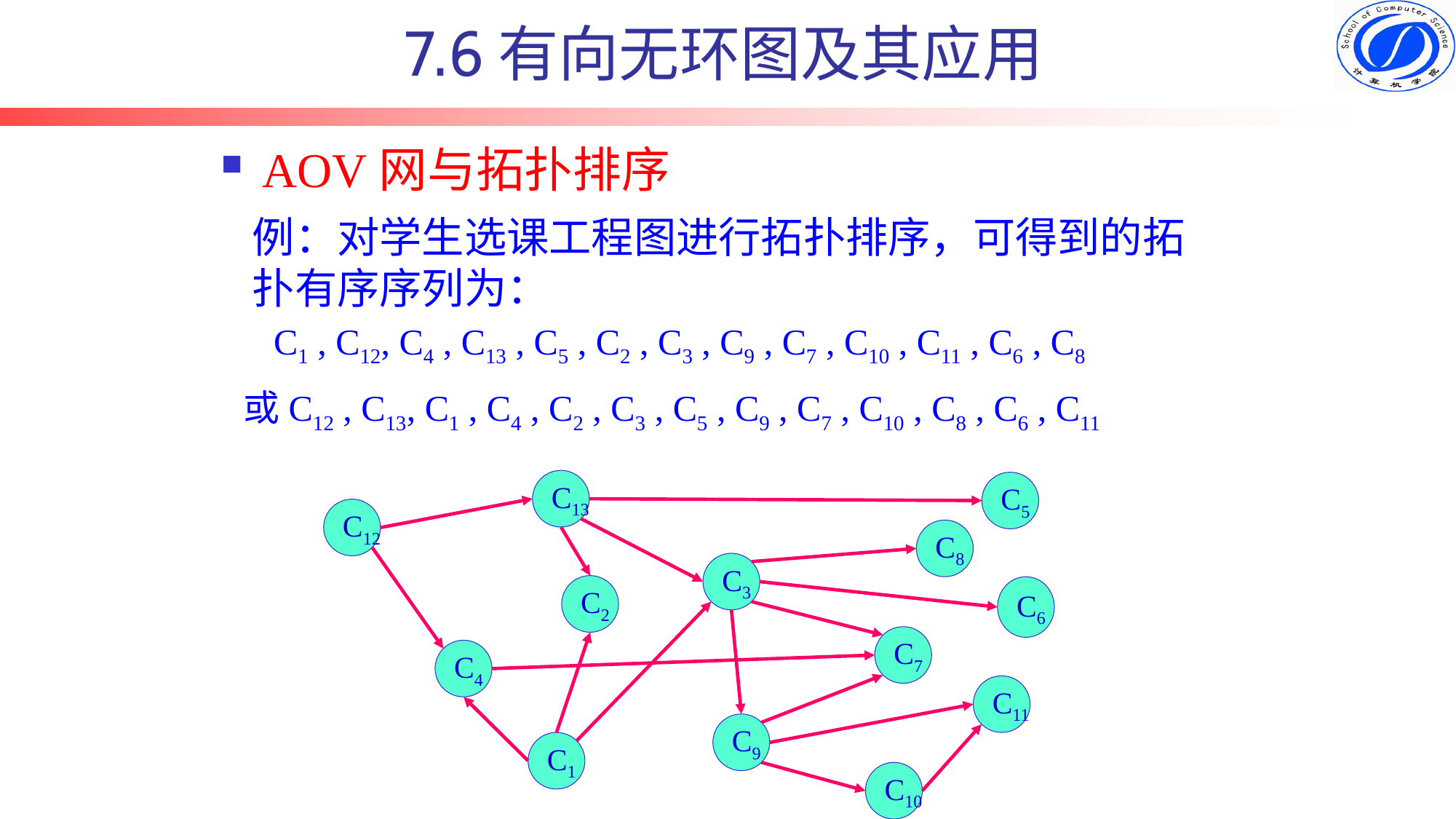

7.6有向无环图及其应用
AOV网与拓扑排序
例：对学生选课工程图进行拓扑排序，可得到的拓扑有序序列为：
C1 , C12, C4 , C13 , C5 , C2 , C3 , C9 , C7 , C10 , C11 , C6 , C8
或C12 , C13, C1 , C4 , C2 , C3 , C5 , C9 , C7 , C10 , C8 , C6 , C11
C13
C5
C12
C8
C3
C2
C6
C7
C4
C11
C9
C1
C10